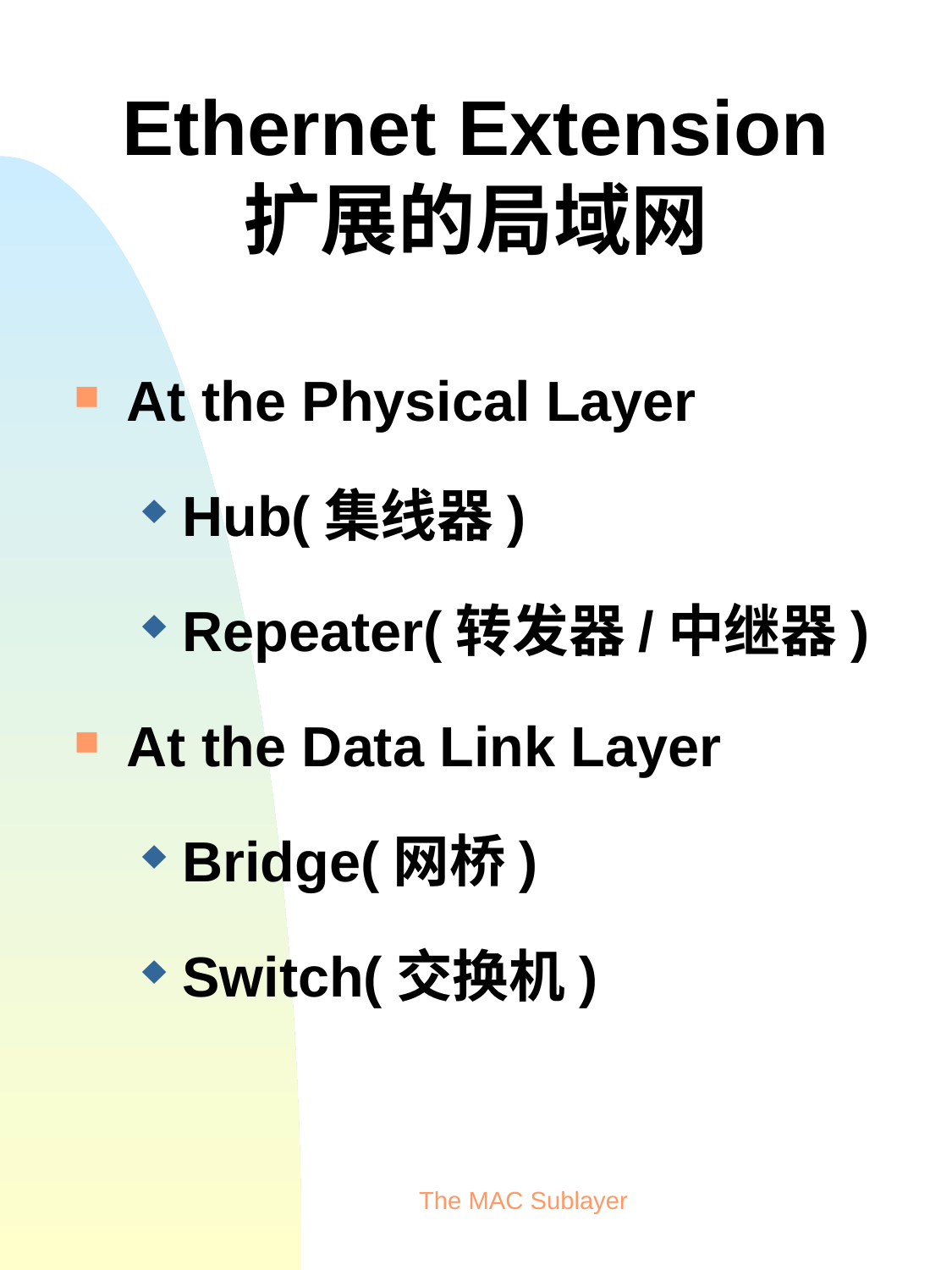

# Ethernet Extension 扩展的局域网
At the Physical Layer
Hub(集线器)
Repeater(转发器/中继器)
At the Data Link Layer
Bridge(网桥)
Switch(交换机)

The MAC Sublayer
45